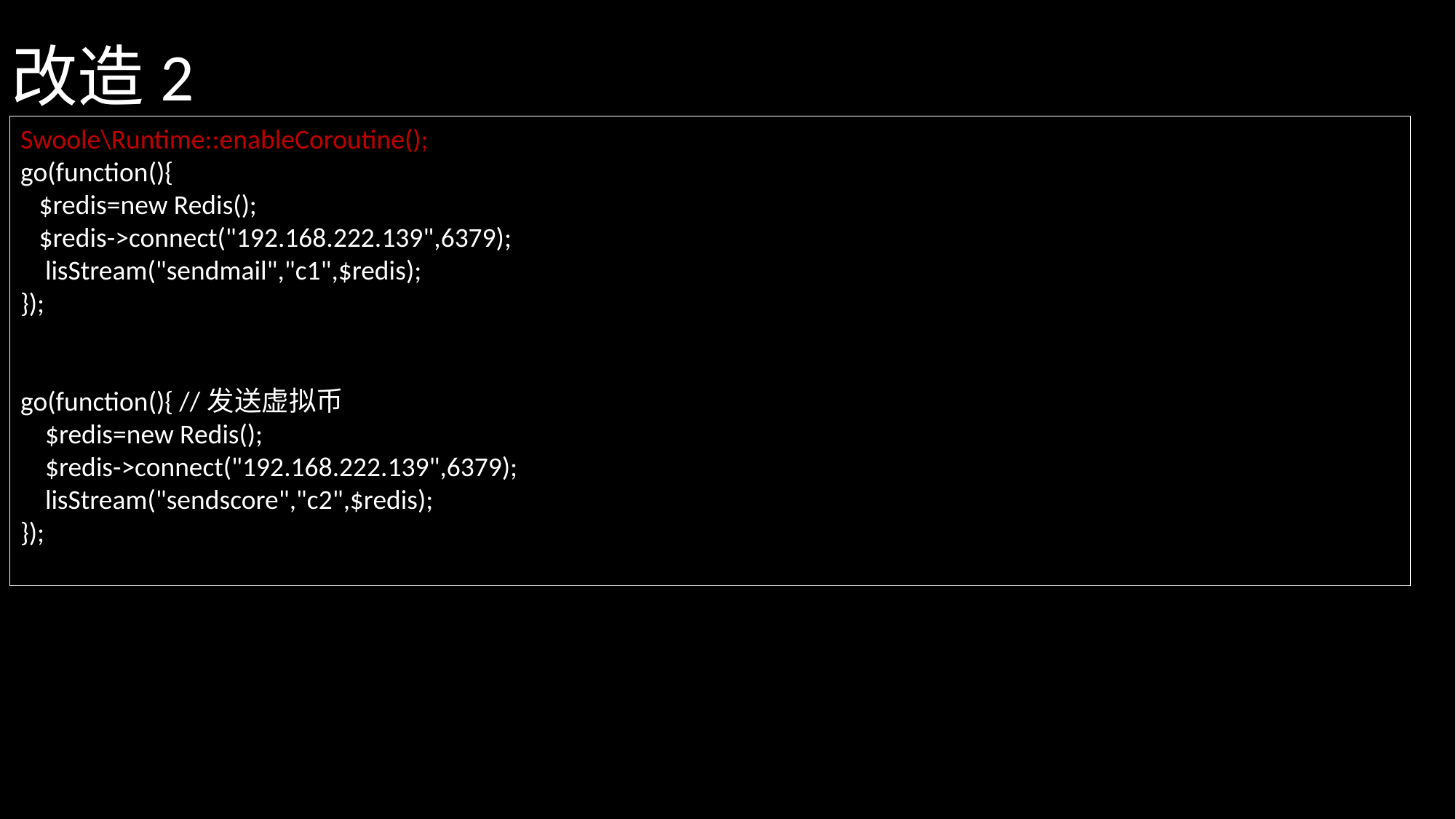

# 改造2
Swoole\Runtime::enableCoroutine();
go(function(){
   $redis=new Redis();
   $redis->connect("192.168.222.139",6379);
    lisStream("sendmail","c1",$redis);
});

go(function(){ //发送虚拟币
    $redis=new Redis();
    $redis->connect("192.168.222.139",6379);
    lisStream("sendscore","c2",$redis);
});